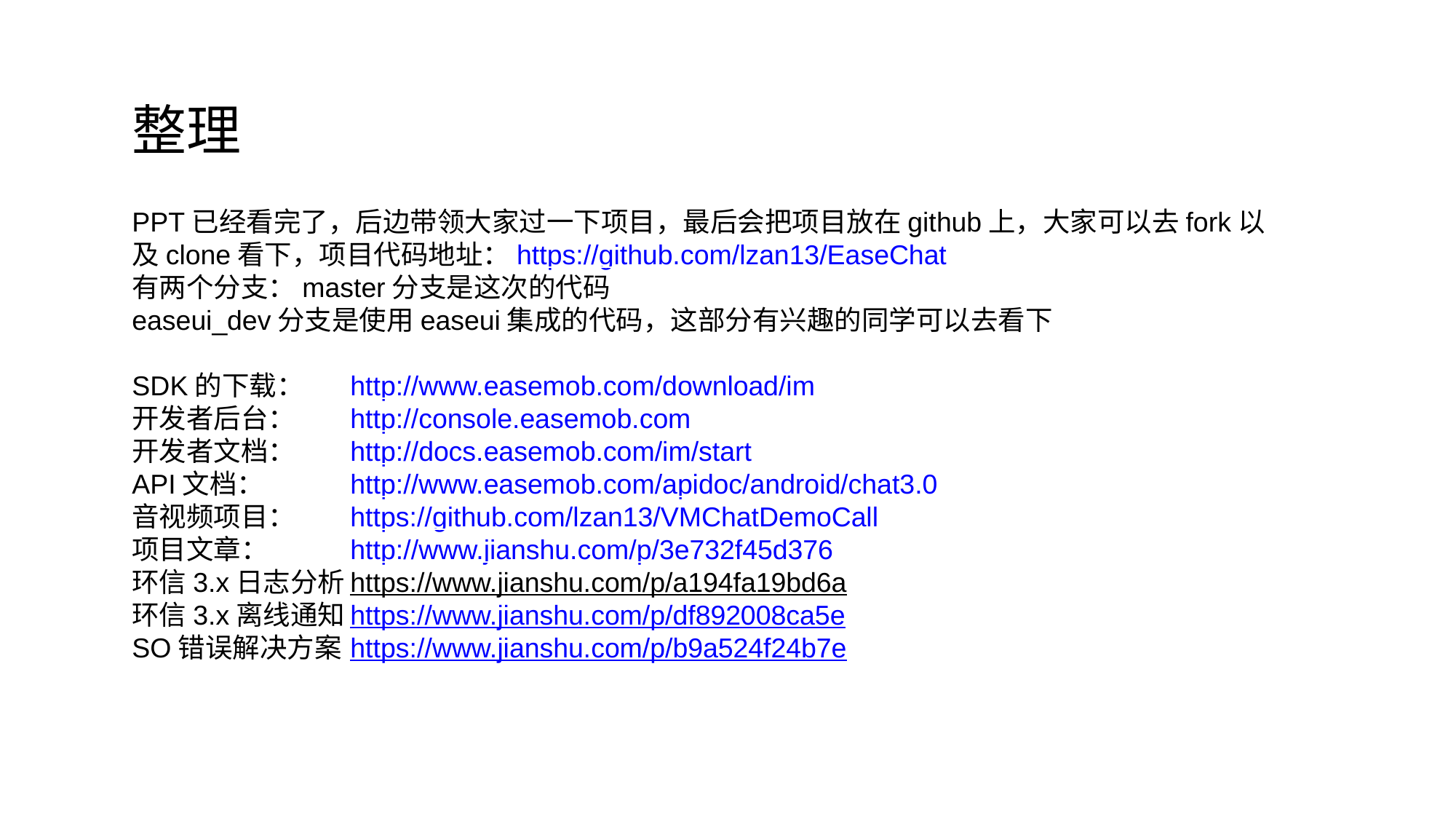

整理
PPT已经看完了，后边带领大家过一下项目，最后会把项目放在github上，大家可以去fork以及clone看下，项目代码地址：https://github.com/lzan13/EaseChat
有两个分支：master分支是这次的代码
easeui_dev分支是使用easeui集成的代码，这部分有兴趣的同学可以去看下

SDK的下载：	http://www.easemob.com/download/im
开发者后台：	http://console.easemob.com
开发者文档：	http://docs.easemob.com/im/start
API文档：	http://www.easemob.com/apidoc/android/chat3.0
音视频项目：	https://github.com/lzan13/VMChatDemoCall
项目文章：	http://www.jianshu.com/p/3e732f45d376
环信3.x日志分析	https://www.jianshu.com/p/a194fa19bd6a
环信3.x离线通知	https://www.jianshu.com/p/df892008ca5e
SO错误解决方案	https://www.jianshu.com/p/b9a524f24b7e